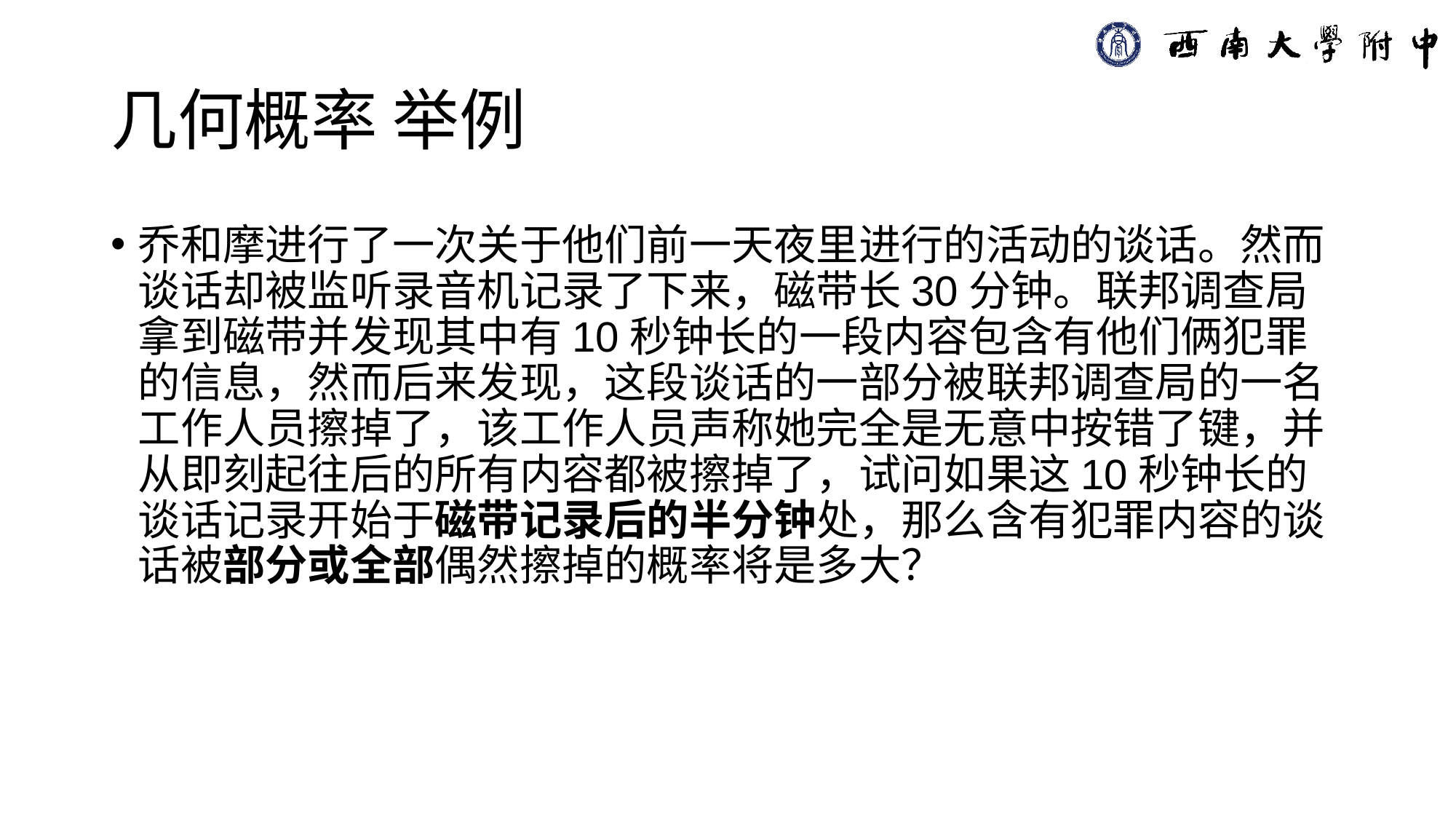

# 几何概率 举例
乔和摩进行了一次关于他们前一天夜里进行的活动的谈话。然而谈话却被监听录音机记录了下来，磁带长30分钟。联邦调查局拿到磁带并发现其中有10秒钟长的一段内容包含有他们俩犯罪的信息，然而后来发现，这段谈话的一部分被联邦调查局的一名工作人员擦掉了，该工作人员声称她完全是无意中按错了键，并从即刻起往后的所有内容都被擦掉了，试问如果这10秒钟长的谈话记录开始于磁带记录后的半分钟处，那么含有犯罪内容的谈话被部分或全部偶然擦掉的概率将是多大？